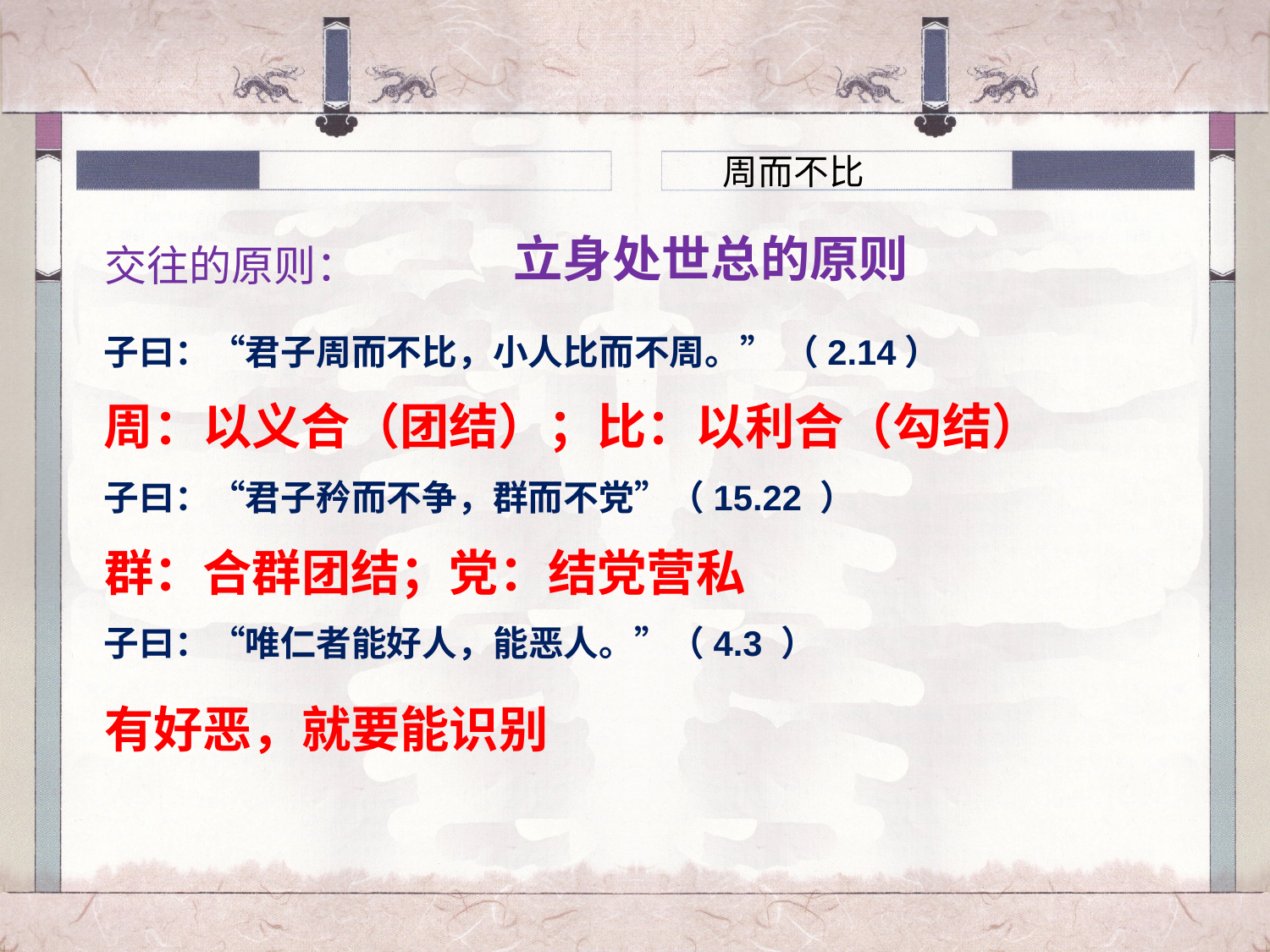

周而不比
立身处世总的原则
交往的原则：
子曰：“君子周而不比，小人比而不周。” （2.14）
周：以义合（团结）；比：以利合（勾结）
子曰：“君子矜而不争，群而不党”（15.22 ）
群：合群团结；党：结党营私
子曰：“唯仁者能好人，能恶人。”（4.3 ）
有好恶，就要能识别